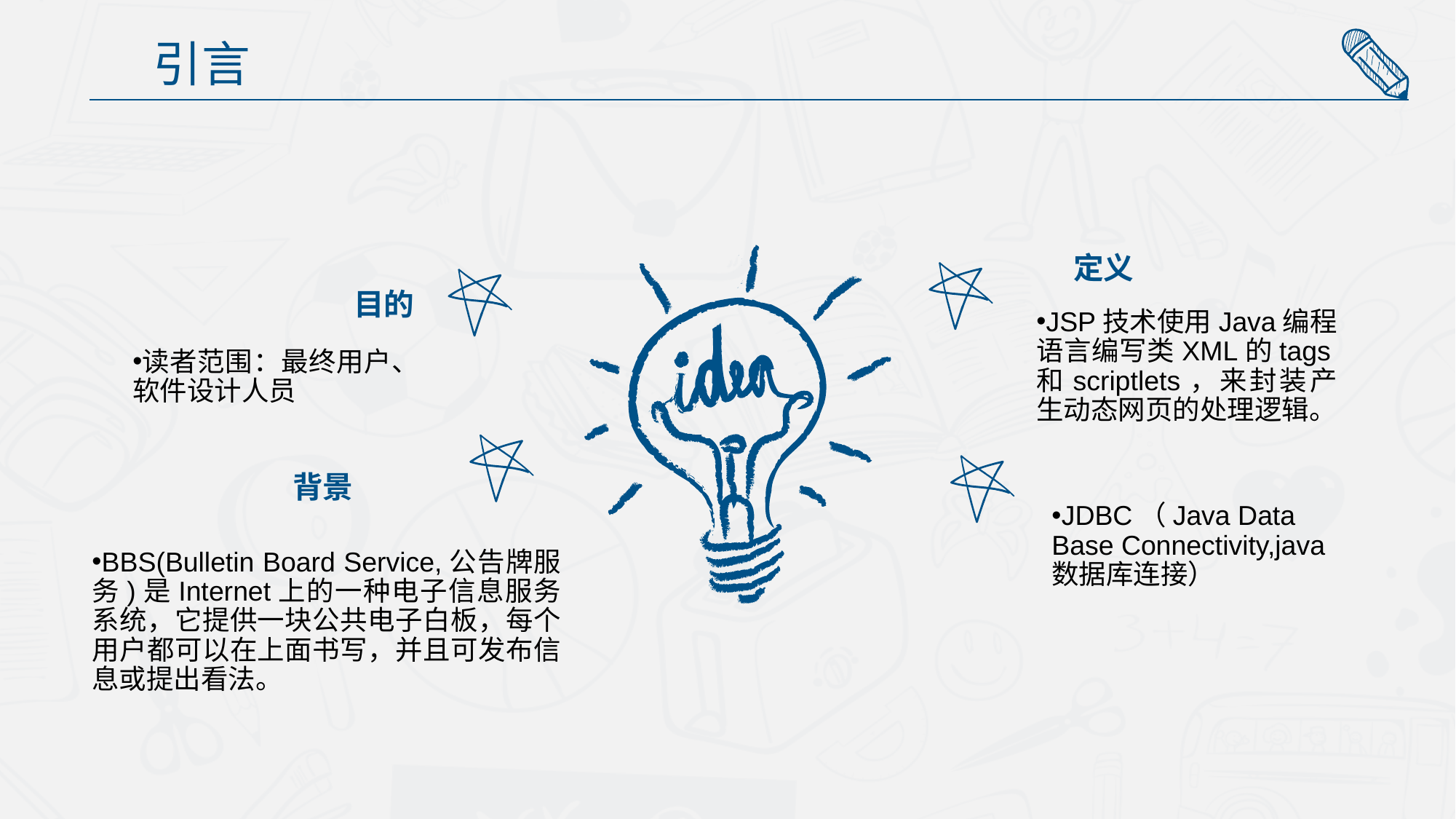

引言

定义

JSP技术使用Java编程语言编写类XML的tags和scriptlets，来封装产生动态网页的处理逻辑。

目的
读者范围：最终用户、软件设计人员

背景
BBS(Bulletin Board Service,公告牌服务)是Internet上的一种电子信息服务系统，它提供一块公共电子白板，每个用户都可以在上面书写，并且可发布信息或提出看法。

JDBC（Java Data Base Connectivity,java数据库连接）